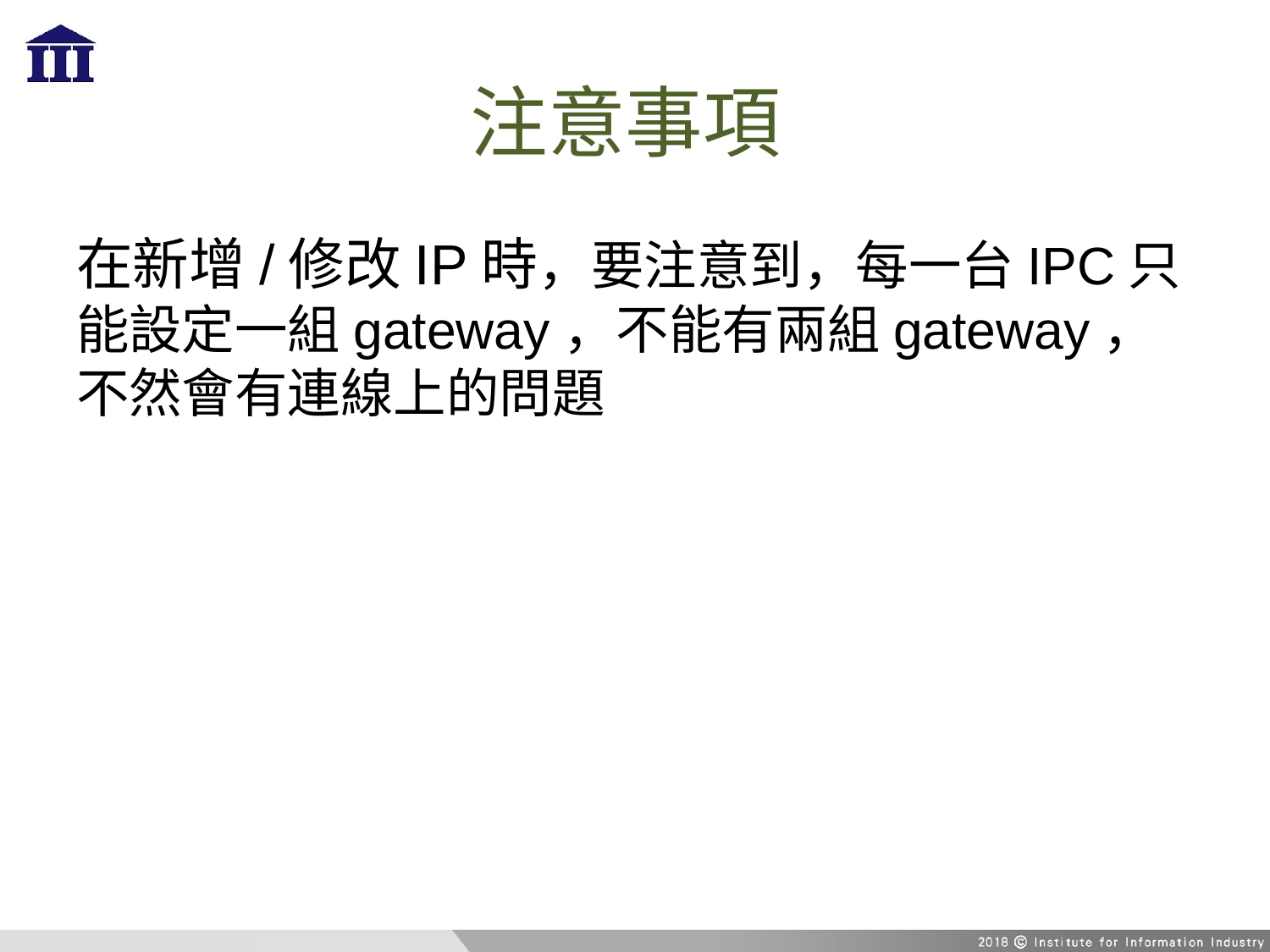

# 注意事項
在新增/修改IP時，要注意到，每一台IPC只能設定一組gateway，不能有兩組gateway，不然會有連線上的問題